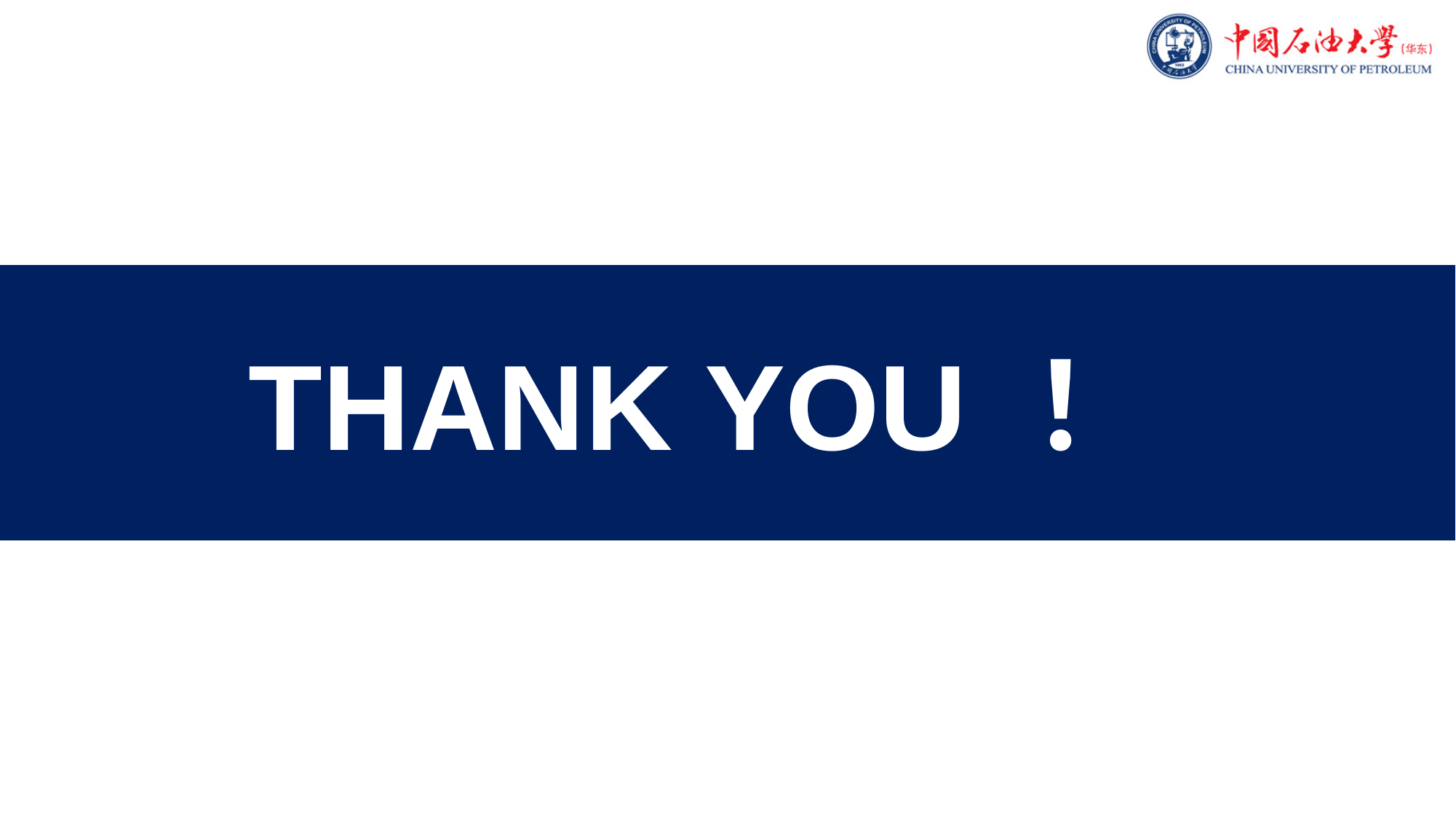

粒子群优化算法
THANK YOU ！
Particle Swarm Optimization Algorithm